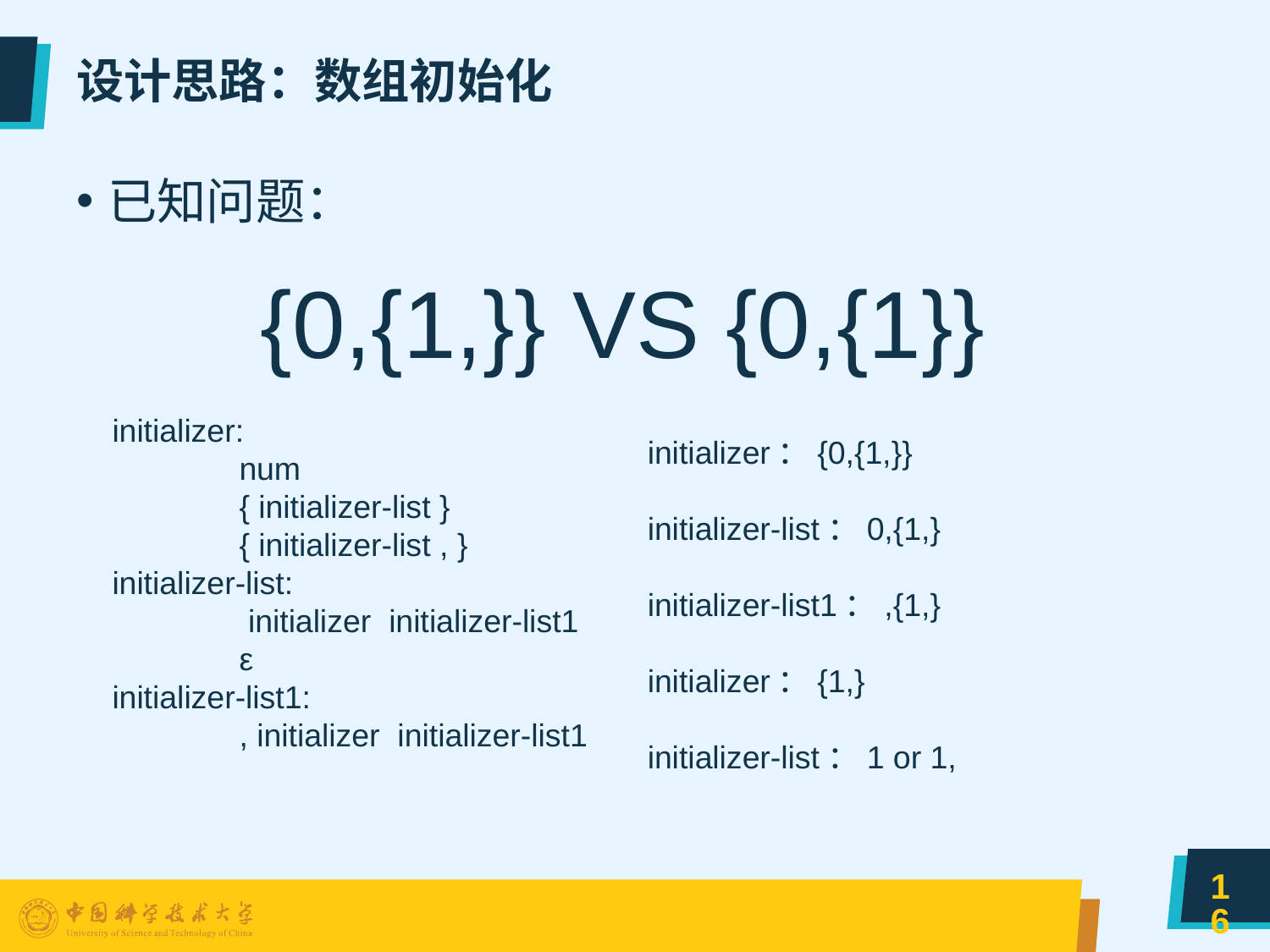

# 设计思路：数组初始化
已知问题：
{0,{1,}} VS {0,{1}}
initializer:
	num
	{ initializer-list }
	{ initializer-list , }
initializer-list:
	 initializer  initializer-list1
	ε
initializer-list1:
	, initializer  initializer-list1
initializer：{0,{1,}}

initializer-list：0,{1,}

initializer-list1：,{1,}

initializer：{1,}

initializer-list：1 or 1,
16